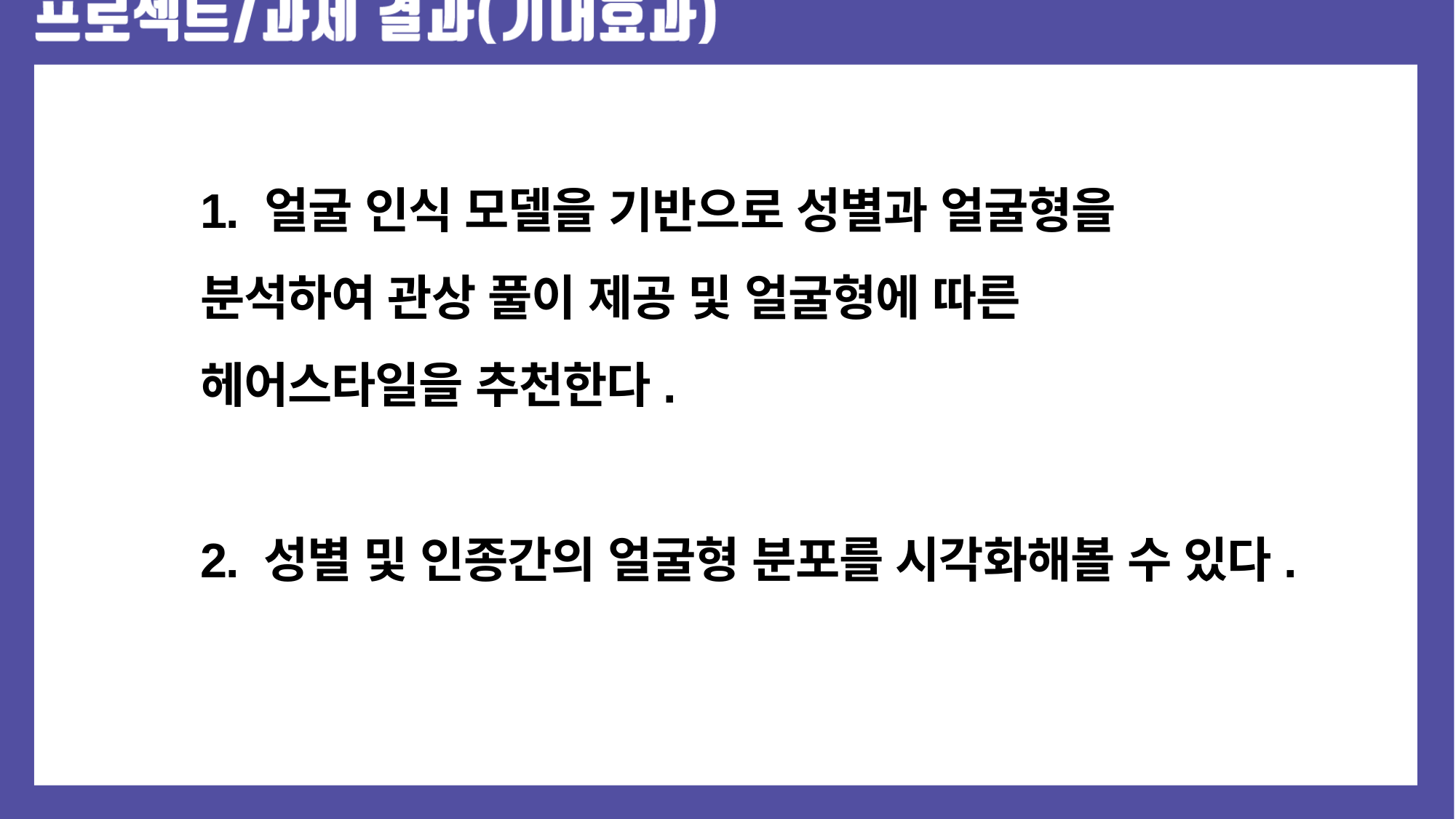

# 1. 얼굴 인식 모델을 기반으로 성별과 얼굴형을 분석하여 관상 풀이 제공 및 얼굴형에 따른 헤어스타일을 추천한다. 2. 성별 및 인종간의 얼굴형 분포를 시각화해볼 수 있다.